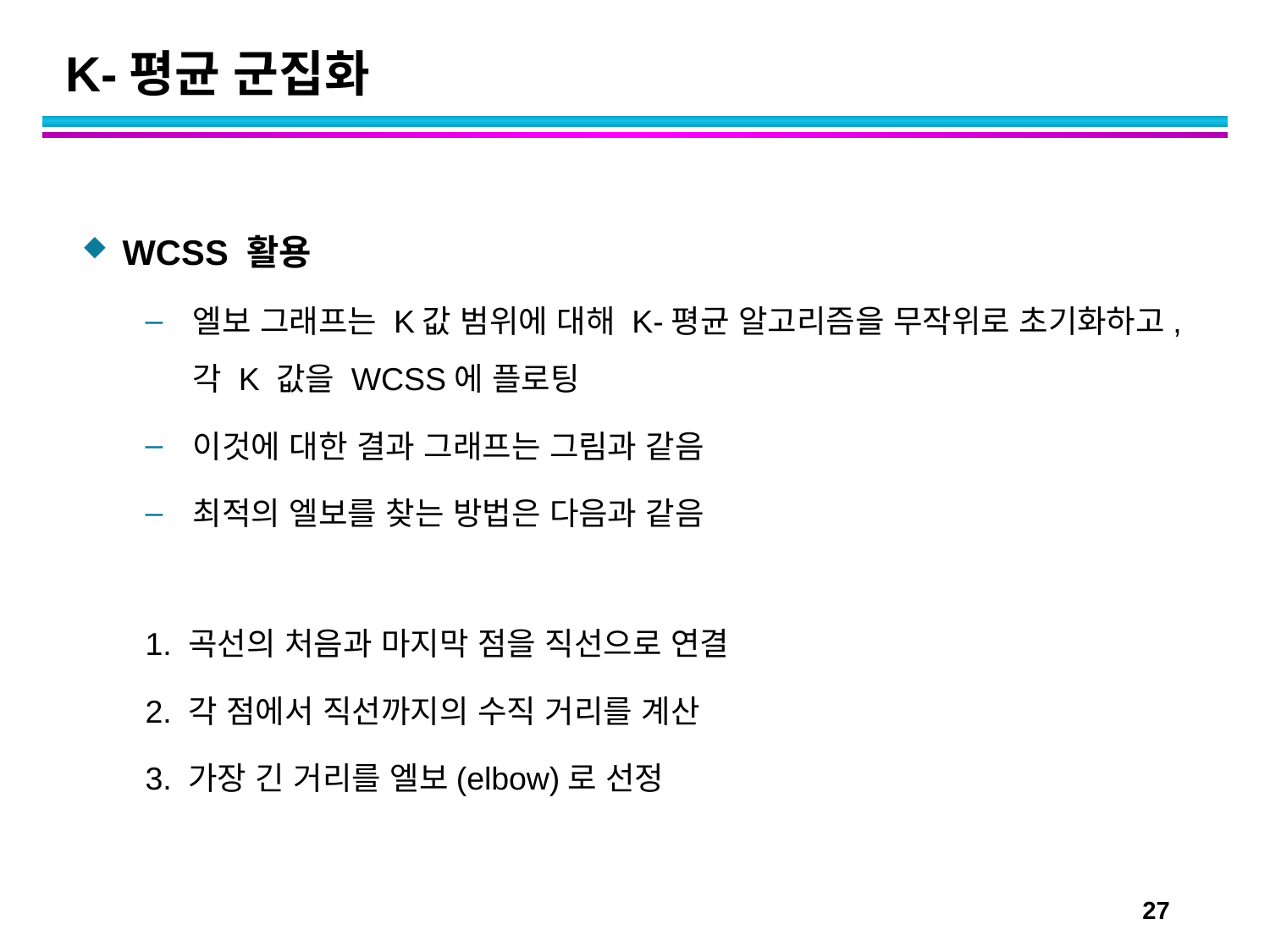

K-평균 군집화
WCSS 활용
엘보 그래프는 K값 범위에 대해 K-평균 알고리즘을 무작위로 초기화하고, 각 K 값을 WCSS에 플로팅
이것에 대한 결과 그래프는 그림과 같음
최적의 엘보를 찾는 방법은 다음과 같음

1. 곡선의 처음과 마지막 점을 직선으로 연결
2. 각 점에서 직선까지의 수직 거리를 계산
3. 가장 긴 거리를 엘보(elbow)로 선정